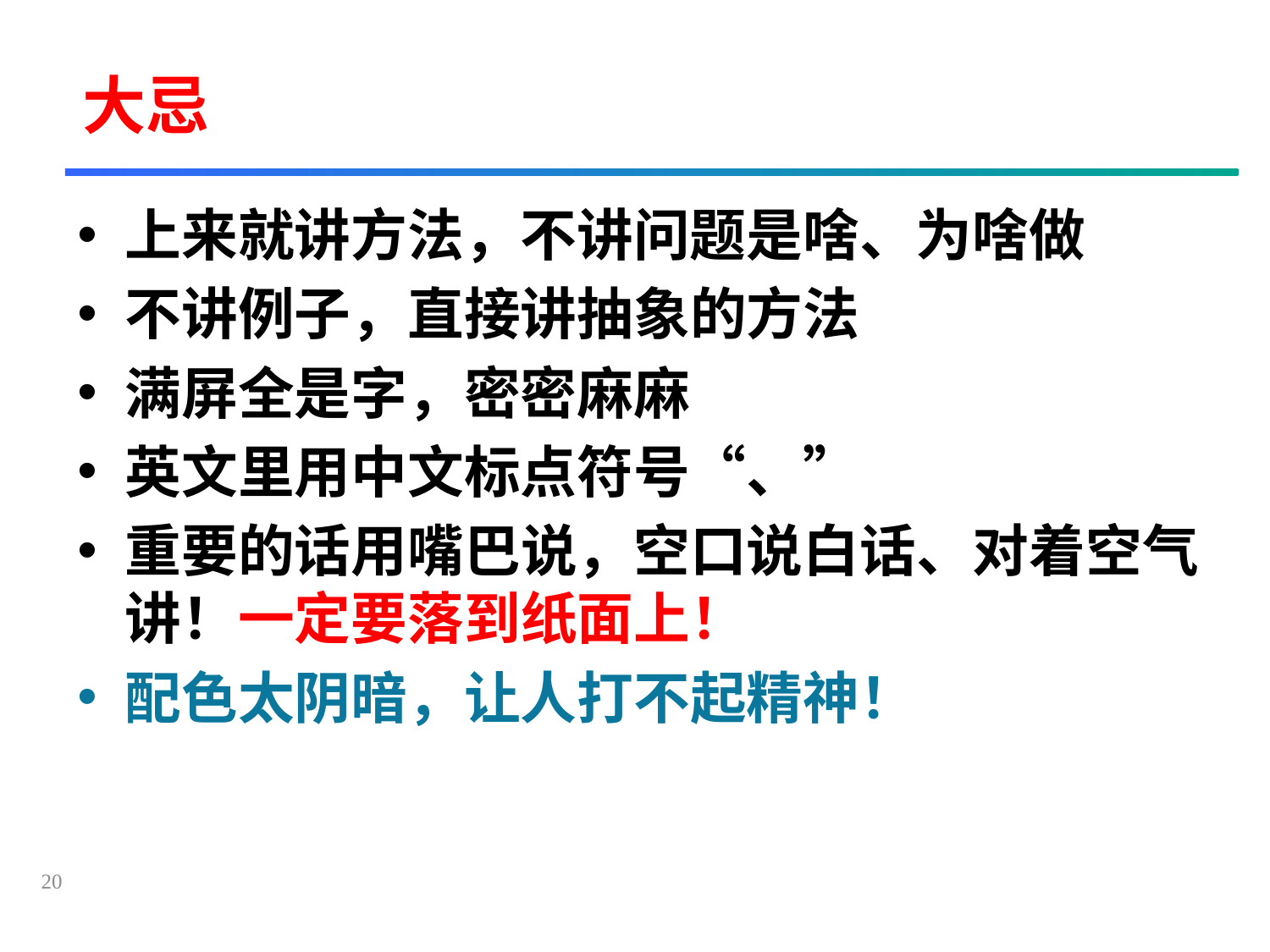

# 大忌
上来就讲方法，不讲问题是啥、为啥做
不讲例子，直接讲抽象的方法
满屏全是字，密密麻麻
英文里用中文标点符号“、”
重要的话用嘴巴说，空口说白话、对着空气讲！一定要落到纸面上！
配色太阴暗，让人打不起精神！

20